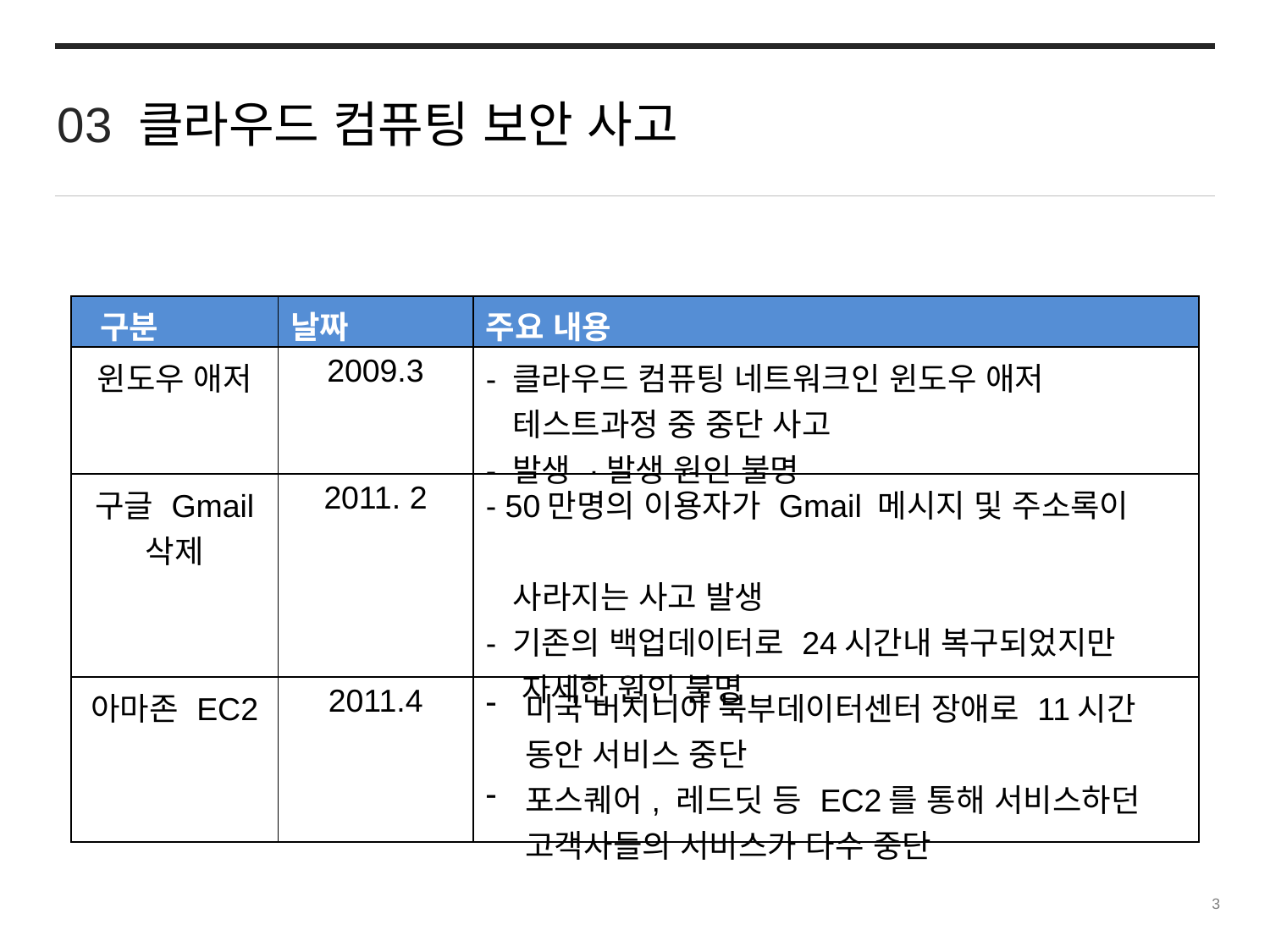

03 클라우드 컴퓨팅 보안 사고
| 구분 | 날짜 | 주요 내용 |
| --- | --- | --- |
| 윈도우 애저 | 2009.3 | - 클라우드 컴퓨팅 네트워크인 윈도우 애저 테스트과정 중 중단 사고 - 발생 ·발생 원인 불명 |
| 구글 Gmail 삭제 | 2011. 2 | - 50만명의 이용자가 Gmail 메시지 및 주소록이 사라지는 사고 발생 - 기존의 백업데이터로 24시간내 복구되었지만 자세한 원인 불명 |
| 아마존 EC2 | 2011.4 | 미국 버지니아 북부데이터센터 장애로 11시간 동안 서비스 중단 포스퀘어, 레드딧 등 EC2를 통해 서비스하던 고객사들의 서비스가 다수 중단 |